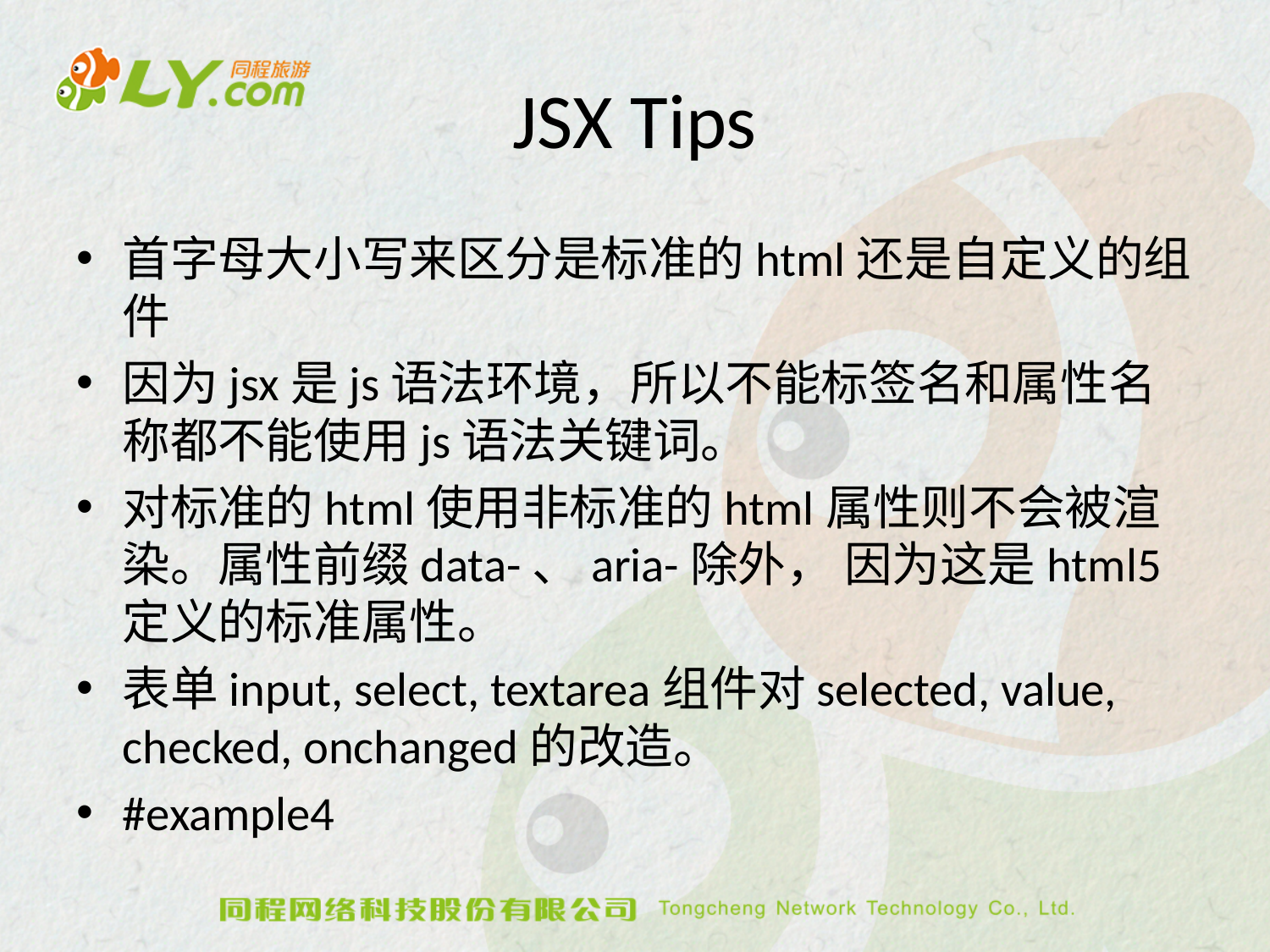

# JSX Tips
首字母大小写来区分是标准的html还是自定义的组件
因为jsx是js语法环境，所以不能标签名和属性名称都不能使用js语法关键词。
对标准的html使用非标准的html属性则不会被渲染。属性前缀data-、aria-除外， 因为这是html5定义的标准属性。
表单input, select, textarea组件对selected, value, checked, onchanged的改造。
#example4